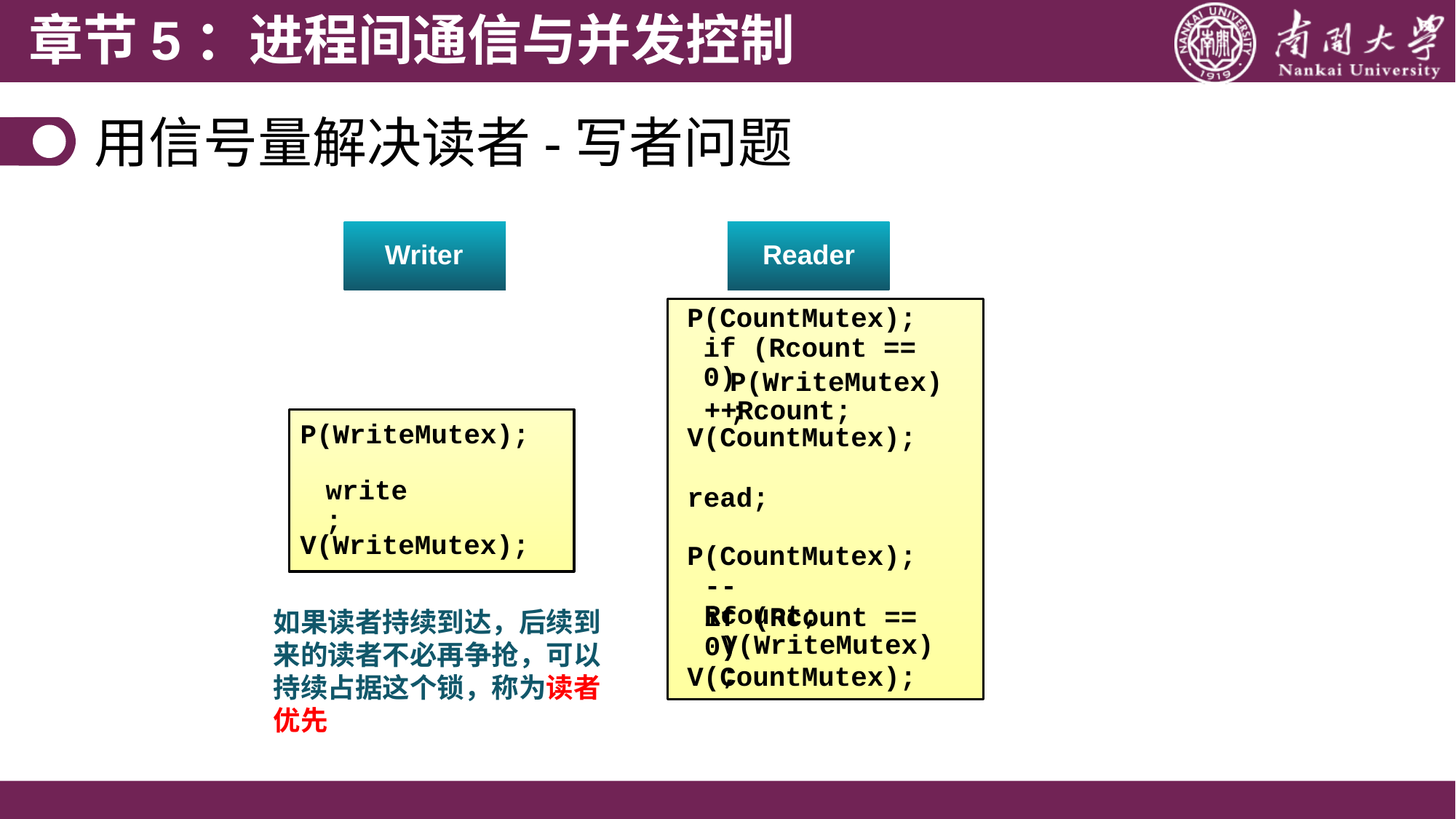

# 用信号量解决读者-写者问题

Writer

Reader

P(CountMutex);
if (Rcount == 0)
P(WriteMutex);
++Rcount;
V(CountMutex);
read;
P(CountMutex);
--Rcount;
if (Rcount == 0)
V(WriteMutex);
V(CountMutex);

P(WriteMutex);
write;
V(WriteMutex);
如果读者持续到达，后续到来的读者不必再争抢，可以持续占据这个锁，称为读者优先